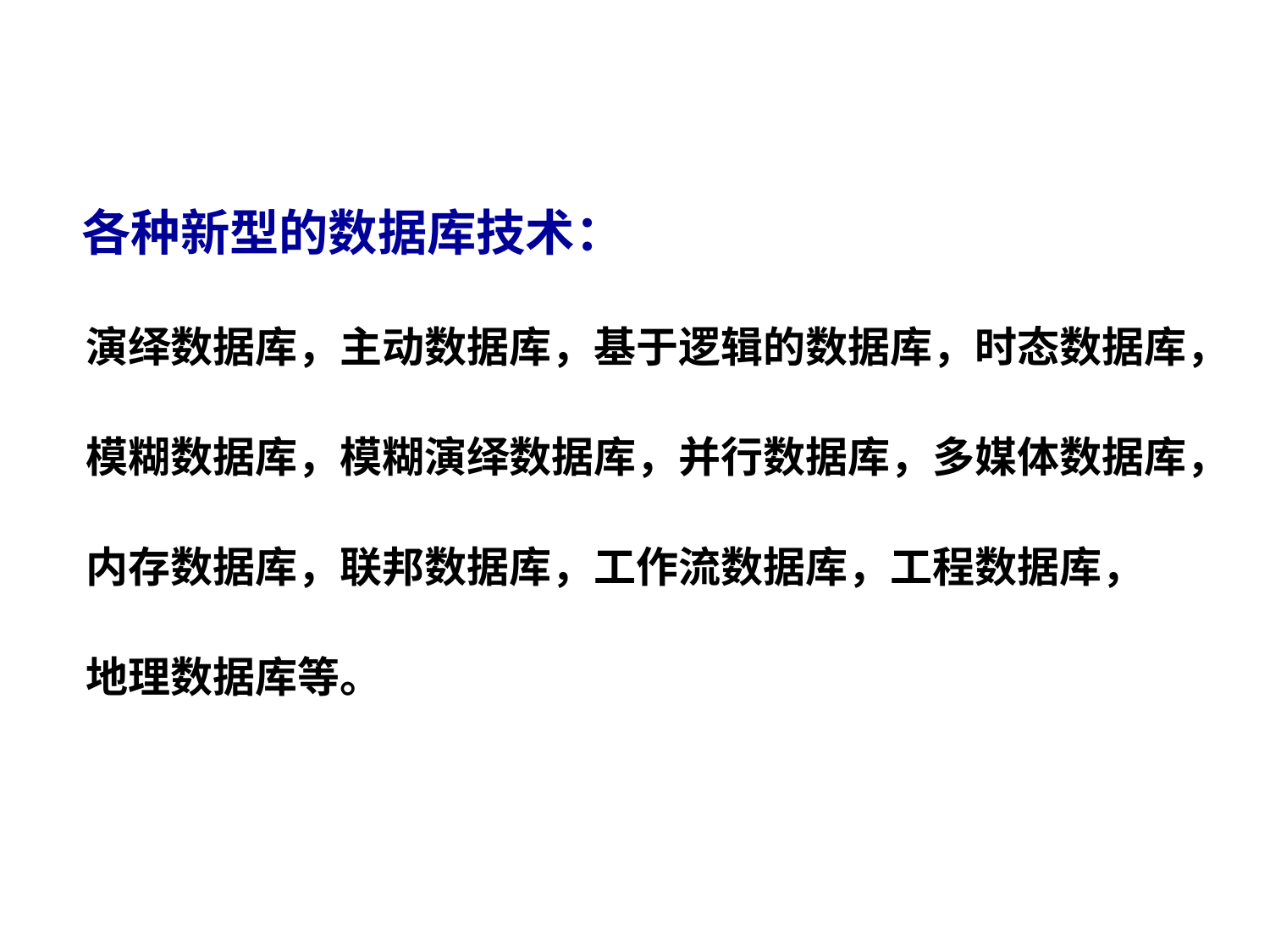

各种新型的数据库技术：
   演绎数据库，主动数据库，基于逻辑的数据库，时态数据库，
   模糊数据库，模糊演绎数据库，并行数据库，多媒体数据库，
   内存数据库，联邦数据库，工作流数据库，工程数据库，
   地理数据库等。